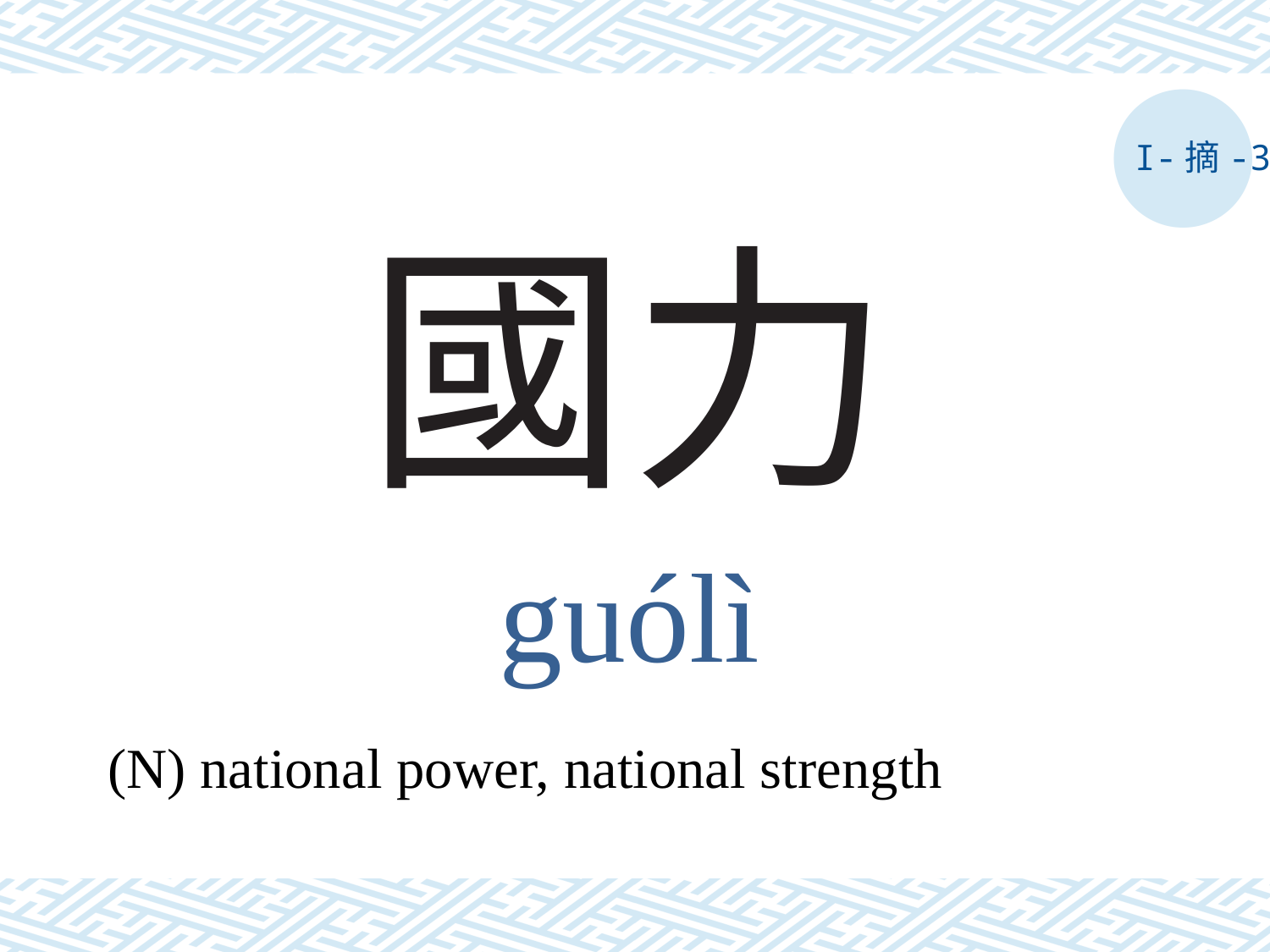

I-摘-3

# 國力
guólì
(N) national power, national strength